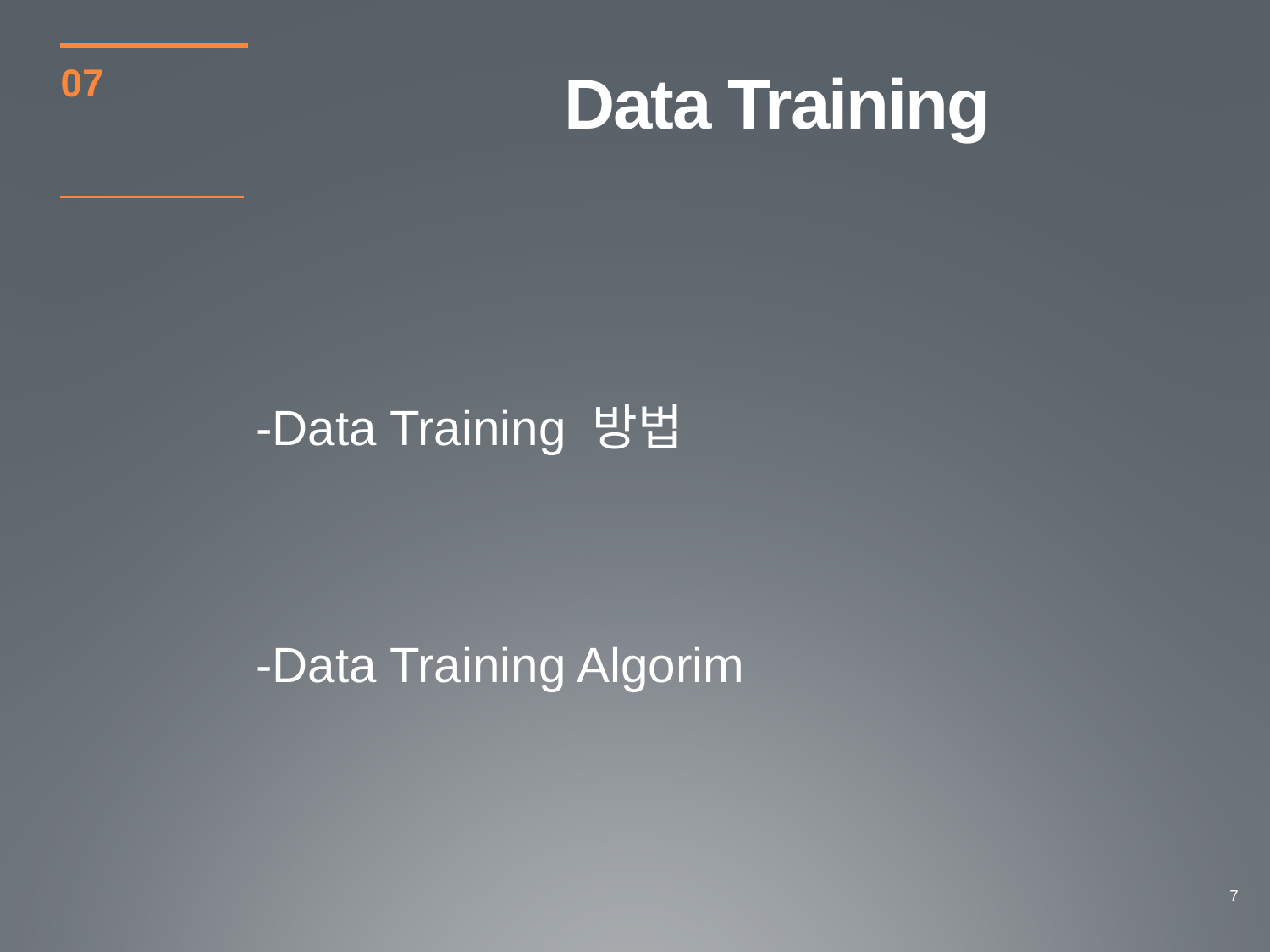

07
		Data Training

-Data Training 방법

-Data Training Algorim